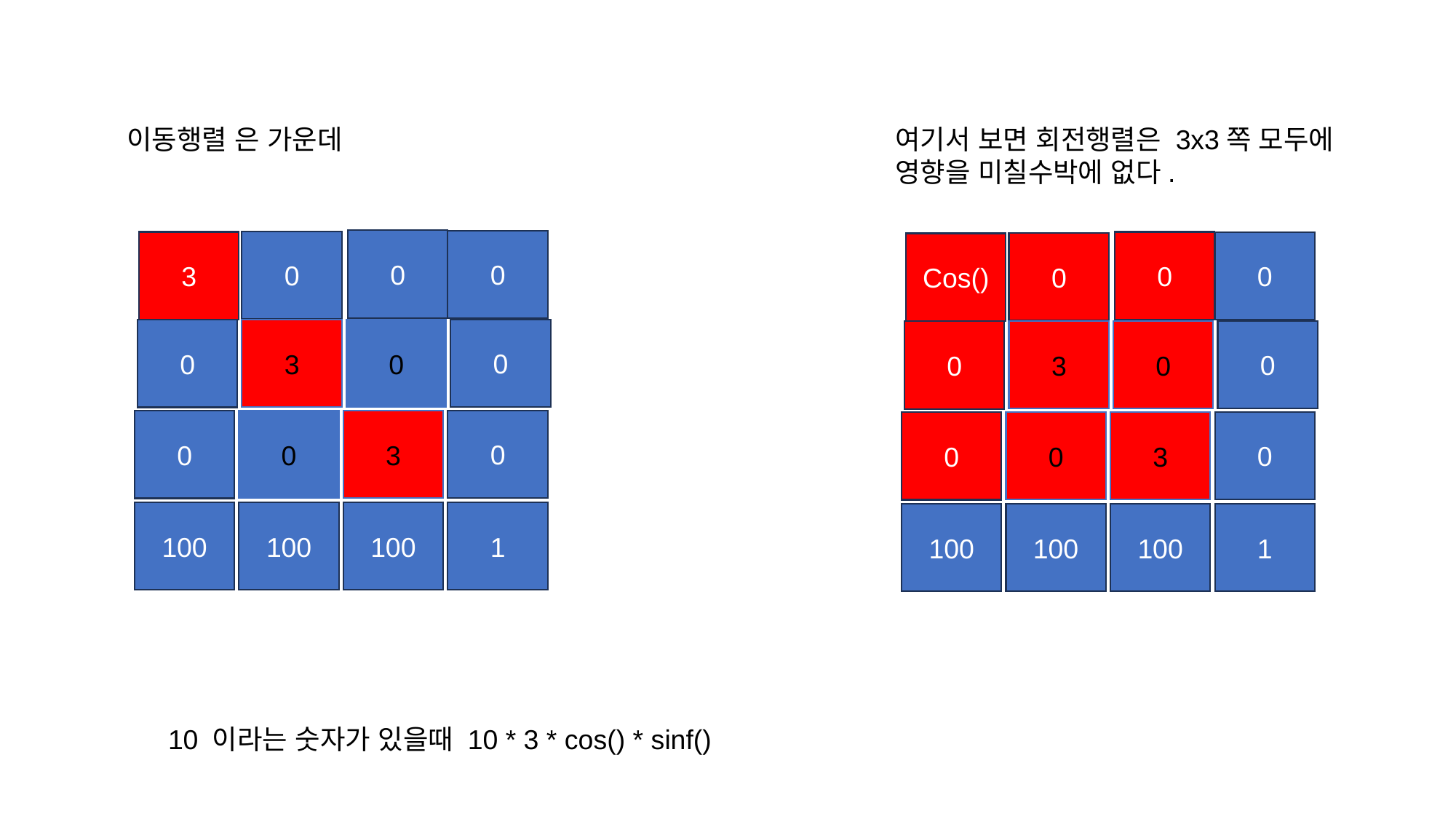

이동행렬 은 가운데
여기서 보면 회전행렬은 3x3쪽 모두에
영향을 미칠수박에 없다.
0
0
0
3
0
0
0
Cos()
0
3
0
0
0
3
0
0
0
0
3
0
0
0
3
0
100
1
100
100
100
1
100
100
10 이라는 숫자가 있을때 10 * 3 * cos() * sinf()